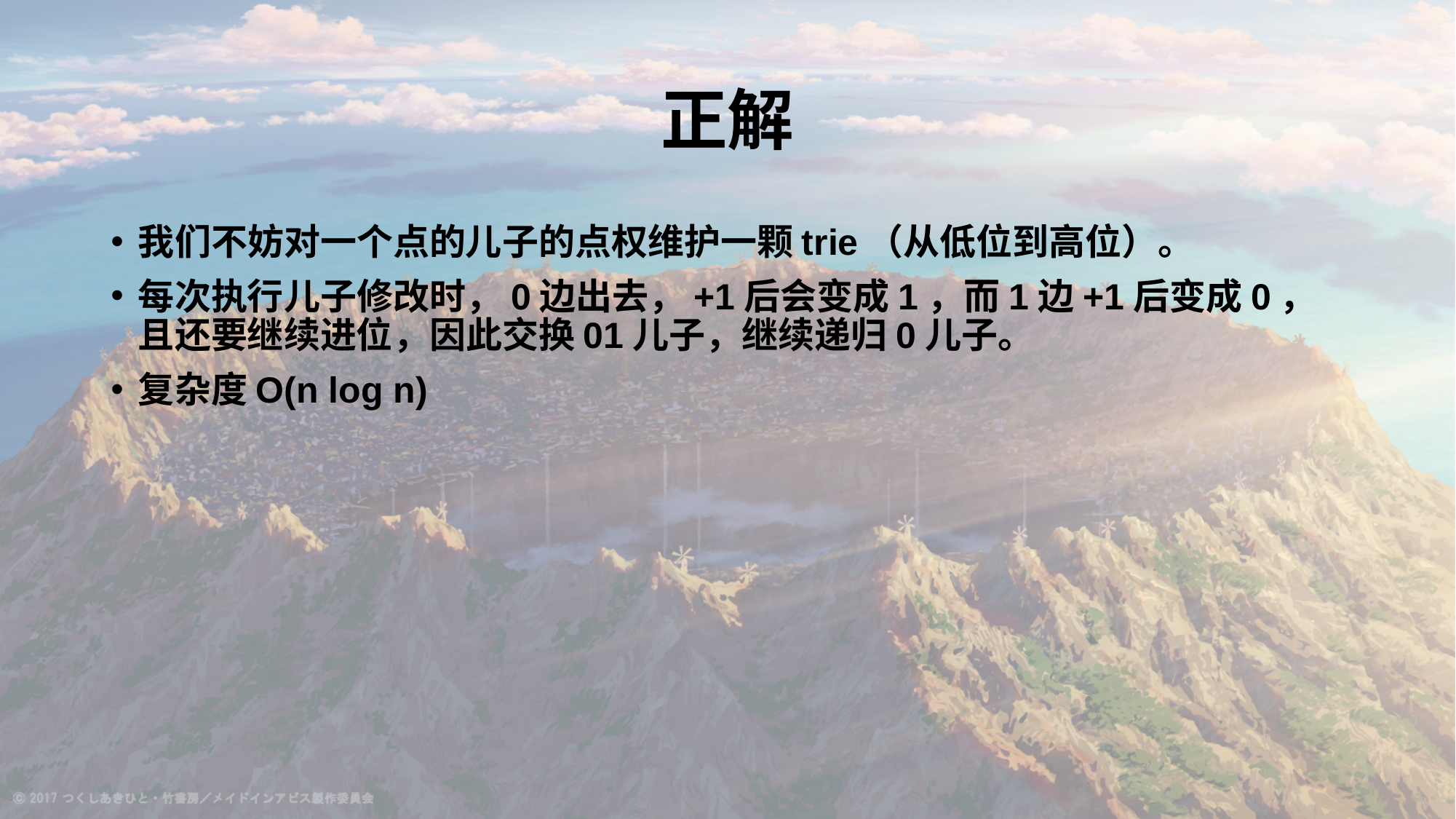

# 正解
我们不妨对一个点的儿子的点权维护一颗trie（从低位到高位）。
每次执行儿子修改时，0边出去，+1后会变成1，而1边+1后变成0，且还要继续进位，因此交换01儿子，继续递归0儿子。
复杂度O(n log n)